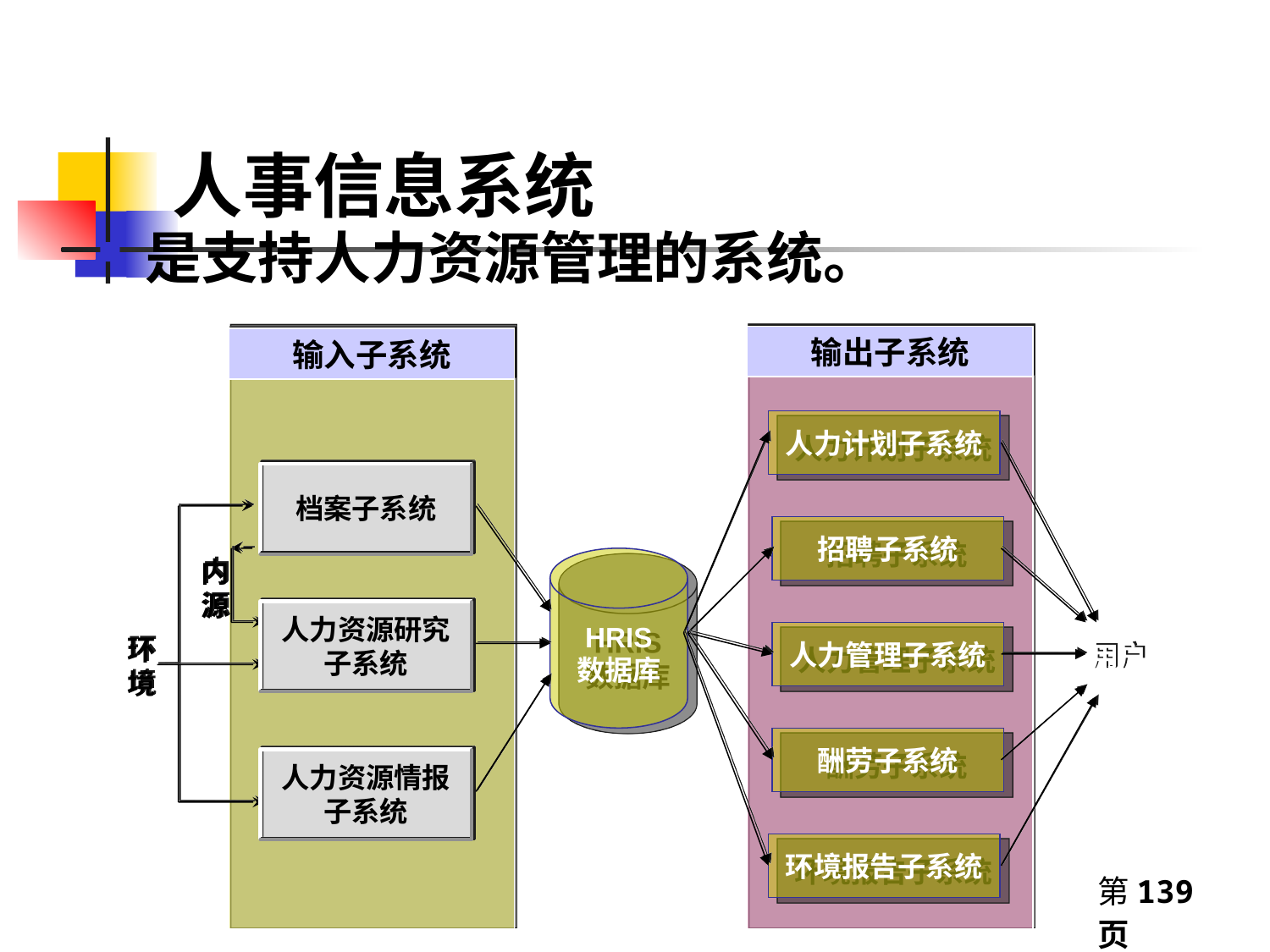

# 人事信息系统
是支持人力资源管理的系统。
输出子系统
输入子系统
人力计划子系统

档案子系统

招聘子系统
内
源

HRIS
数据库

人力资源研究
子系统

人力管理子系统
环
境

用户

酬劳子系统
人力资源情报
子系统

环境报告子系统